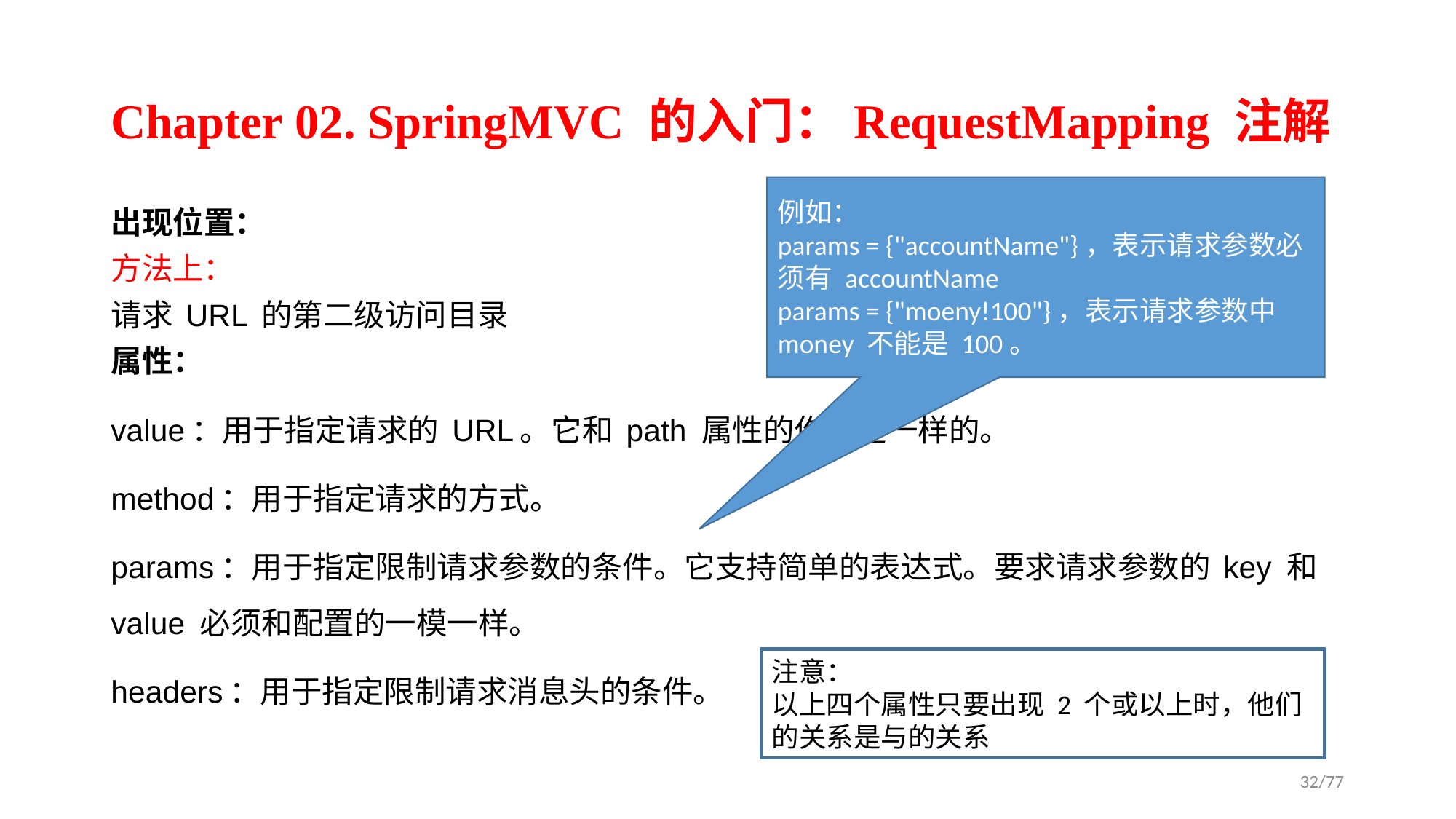

# Chapter 02. SpringMVC 的入门：RequestMapping 注解
例如：
params = {"accountName"}，表示请求参数必须有 accountName
params = {"moeny!100"}，表示请求参数中 money 不能是 100。
出现位置：
方法上：
请求 URL 的第二级访问目录
属性：
value：用于指定请求的 URL。它和 path 属性的作用是一样的。
method：用于指定请求的方式。
params：用于指定限制请求参数的条件。它支持简单的表达式。要求请求参数的 key 和 value 必须和配置的一模一样。
headers：用于指定限制请求消息头的条件。
注意：
以上四个属性只要出现 2 个或以上时，他们的关系是与的关系
32